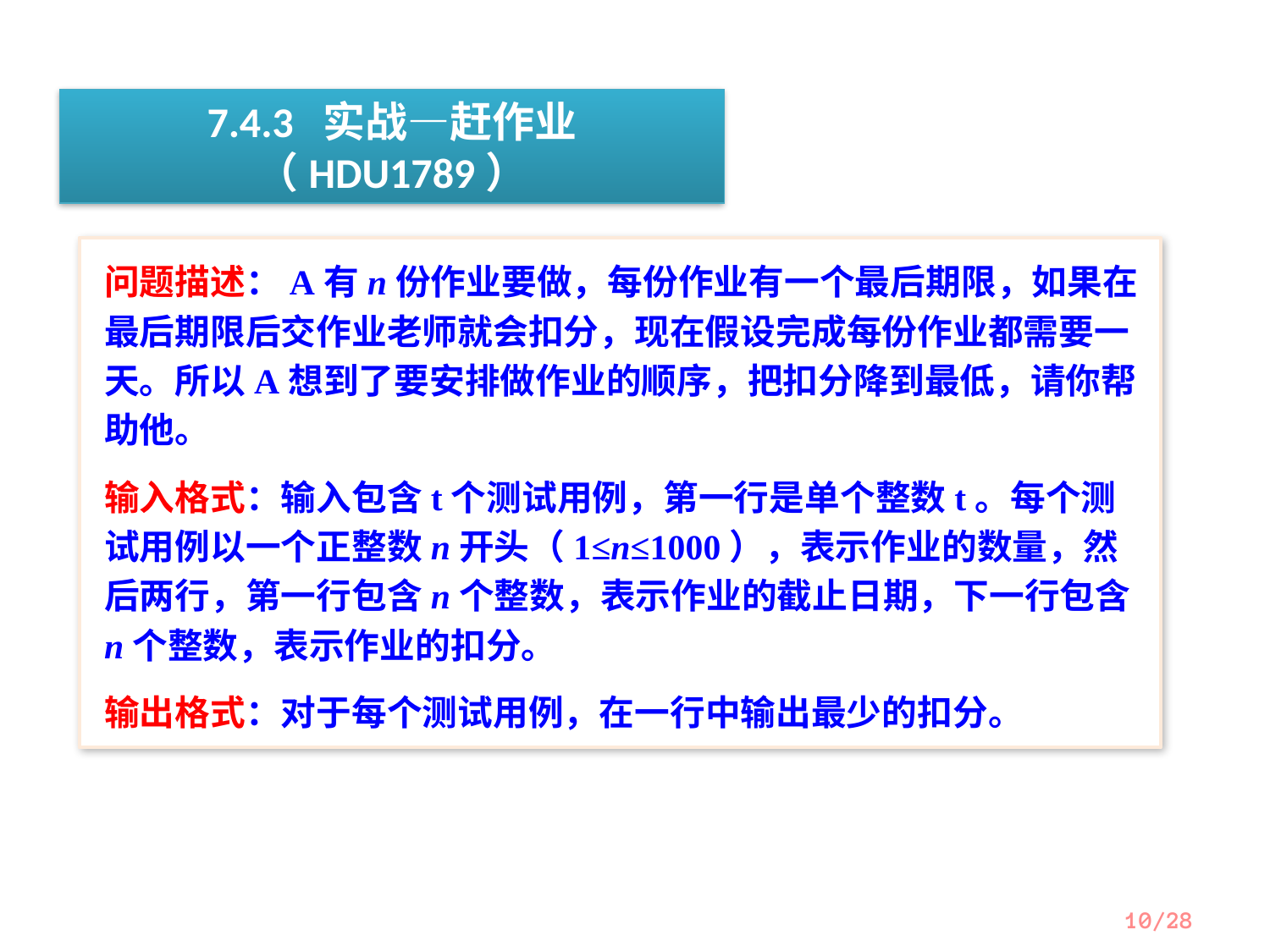

7.4.3  实战—赶作业（HDU1789）
问题描述：A有n份作业要做，每份作业有一个最后期限，如果在最后期限后交作业老师就会扣分，现在假设完成每份作业都需要一天。所以A想到了要安排做作业的顺序，把扣分降到最低，请你帮助他。
输入格式：输入包含t个测试用例，第一行是单个整数t。每个测试用例以一个正整数n开头（1≤n≤1000），表示作业的数量，然后两行，第一行包含n个整数，表示作业的截止日期，下一行包含n个整数，表示作业的扣分。
输出格式：对于每个测试用例，在一行中输出最少的扣分。
10/28